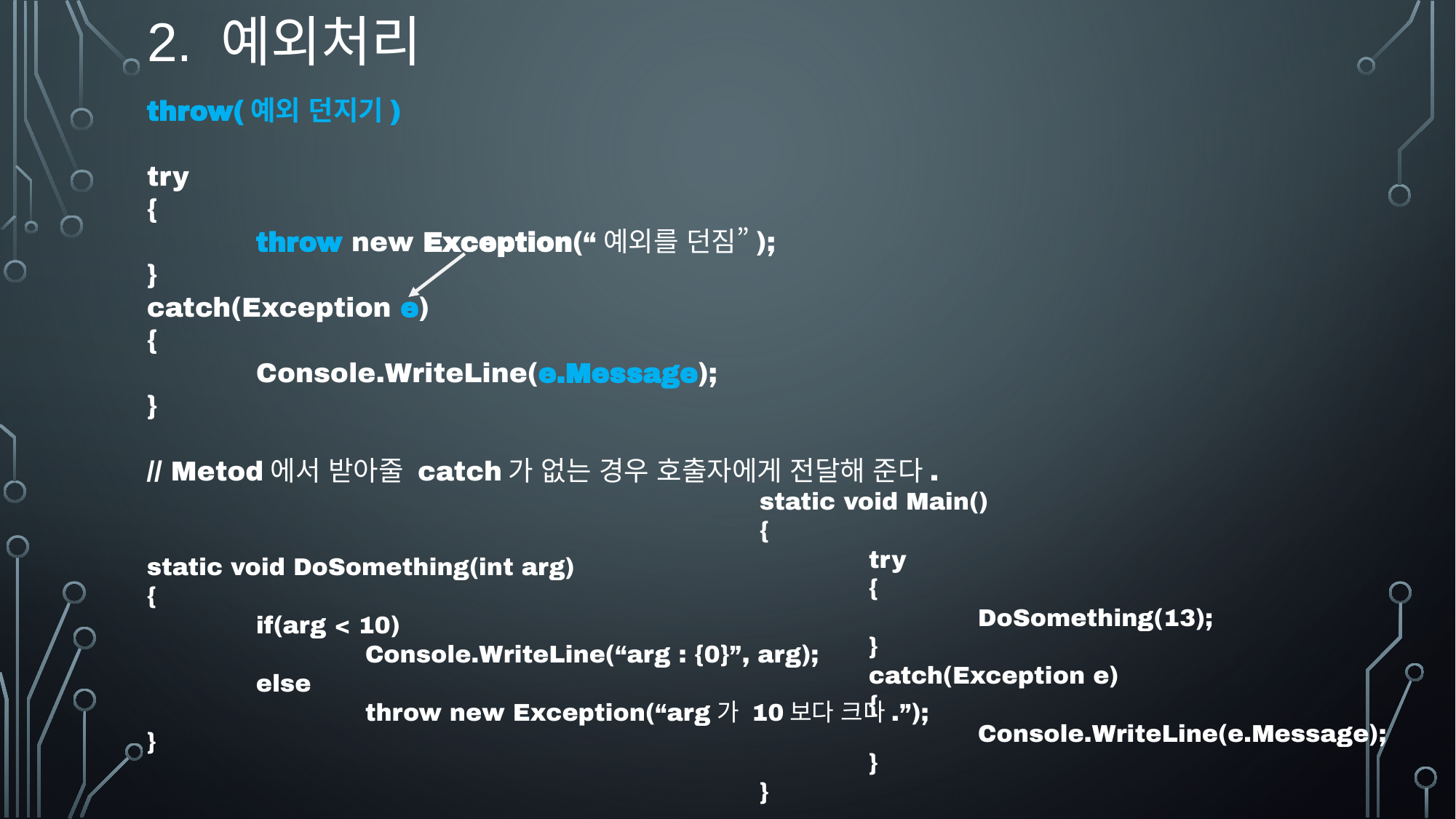

# 2. 예외처리
throw(예외 던지기)

try
{
	throw new Exception(“예외를 던짐”);
}
catch(Exception e)
{
	Console.WriteLine(e.Message);
}

// Metod에서 받아줄 catch가 없는 경우 호출자에게 전달해 준다.

static void DoSomething(int arg)
{
	if(arg < 10)
		Console.WriteLine(“arg : {0}”, arg);
	else
		throw new Exception(“arg가 10보다 크다.”);
}
static void Main()
{
	try
	{
		DoSomething(13);
	}
	catch(Exception e)
	{
		Console.WriteLine(e.Message);
	}
}